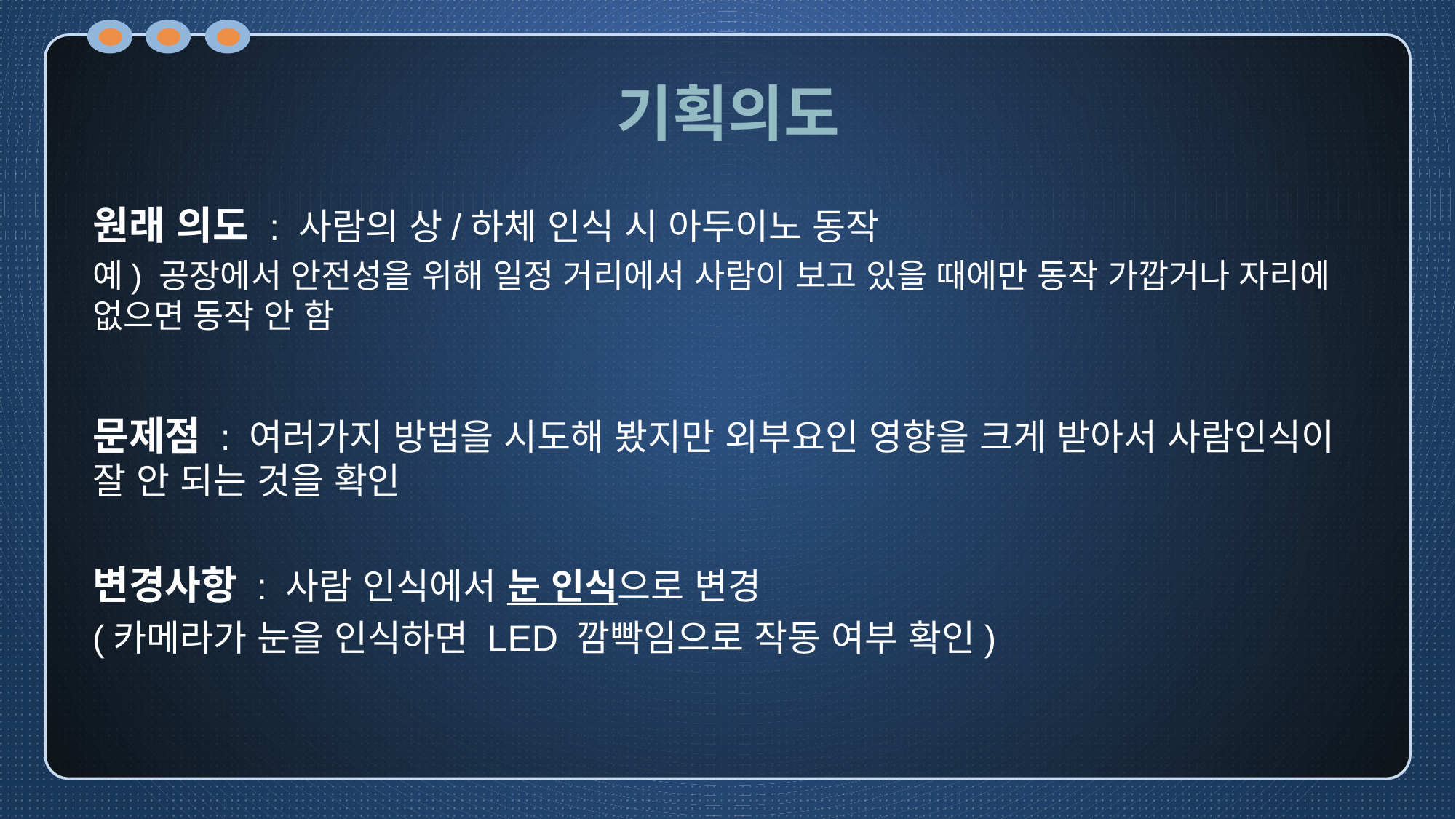

# 기획의도
원래 의도 : 사람의 상/하체 인식 시 아두이노 동작
예) 공장에서 안전성을 위해 일정 거리에서 사람이 보고 있을 때에만 동작 가깝거나 자리에 없으면 동작 안 함

문제점 : 여러가지 방법을 시도해 봤지만 외부요인 영향을 크게 받아서 사람인식이 잘 안 되는 것을 확인

변경사항 : 사람 인식에서 눈 인식으로 변경
(카메라가 눈을 인식하면 LED 깜빡임으로 작동 여부 확인)